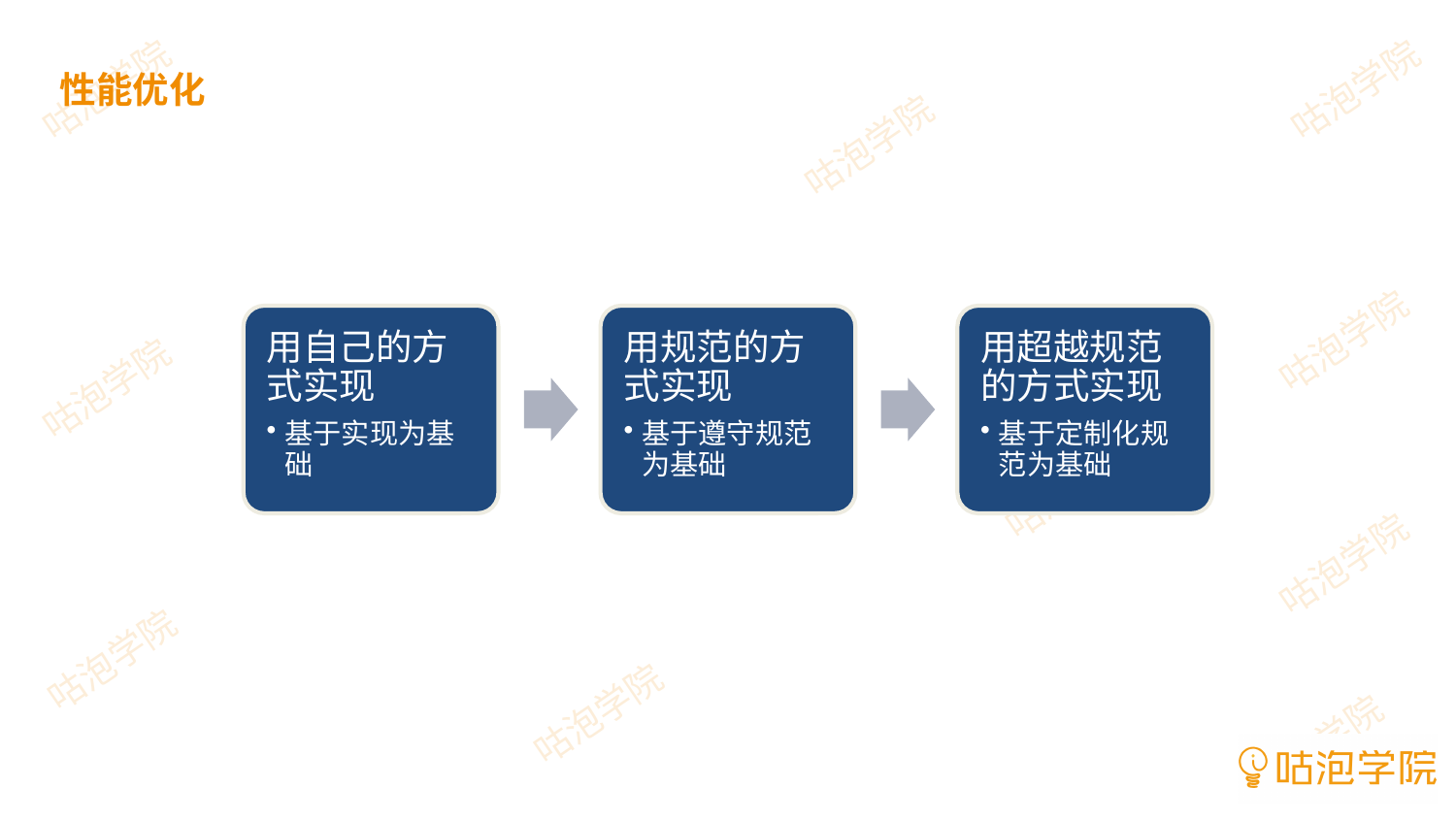

性能优化

用自己的方式实现
基于实现为基础

用规范的方式实现
基于遵守规范为基础

用超越规范的方式实现
基于定制化规范为基础